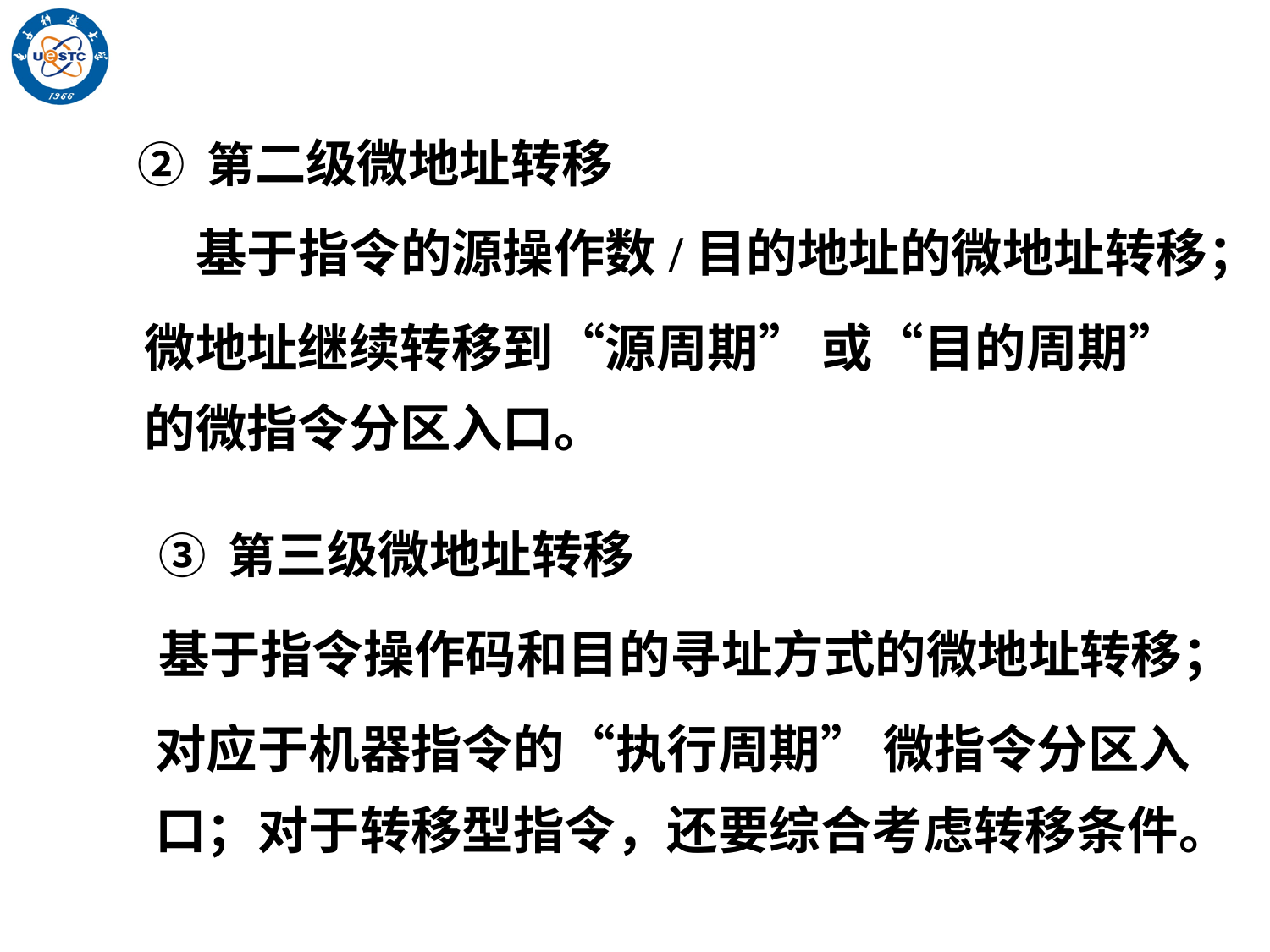

② 第二级微地址转移
基于指令的源操作数/目的地址的微地址转移；
微地址继续转移到“源周期” 或“目的周期” 的微指令分区入口。
③ 第三级微地址转移
基于指令操作码和目的寻址方式的微地址转移；
对应于机器指令的“执行周期” 微指令分区入口；对于转移型指令，还要综合考虑转移条件。